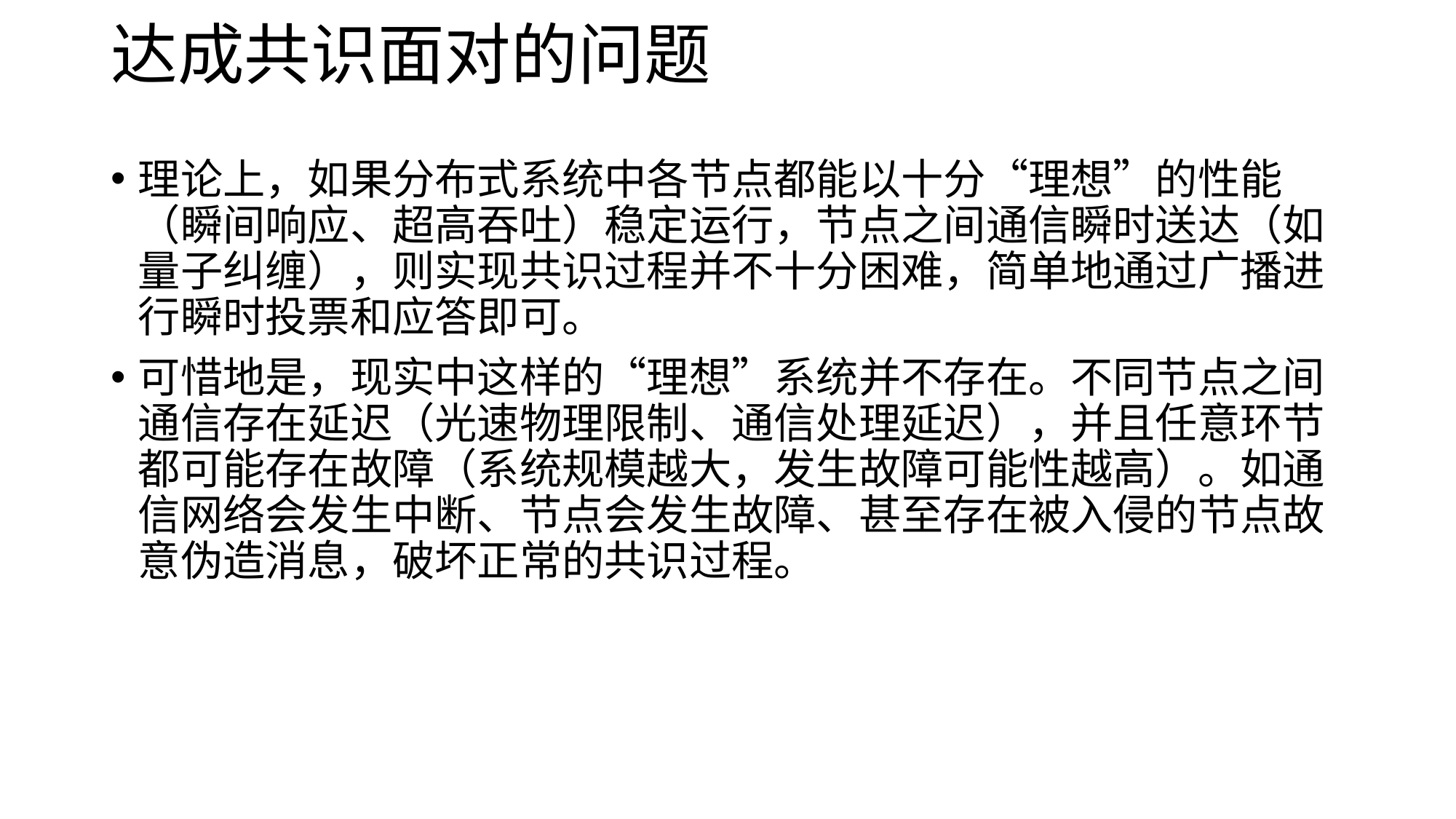

# 达成共识面对的问题
理论上，如果分布式系统中各节点都能以十分“理想”的性能（瞬间响应、超高吞吐）稳定运行，节点之间通信瞬时送达（如量子纠缠），则实现共识过程并不十分困难，简单地通过广播进行瞬时投票和应答即可。
可惜地是，现实中这样的“理想”系统并不存在。不同节点之间通信存在延迟（光速物理限制、通信处理延迟），并且任意环节都可能存在故障（系统规模越大，发生故障可能性越高）。如通信网络会发生中断、节点会发生故障、甚至存在被入侵的节点故意伪造消息，破坏正常的共识过程。